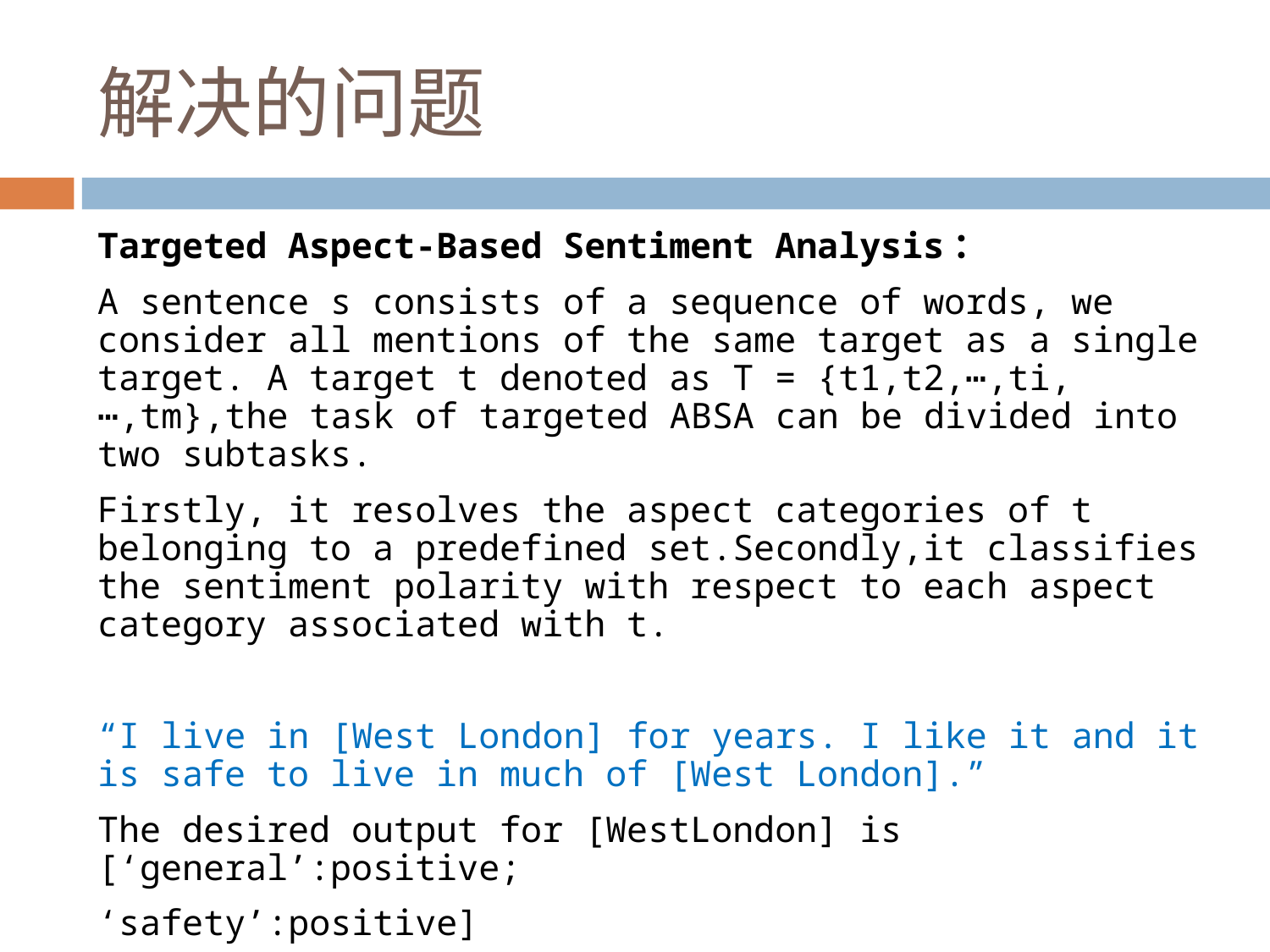

# 解决的问题
Targeted Aspect-Based Sentiment Analysis：
A sentence s consists of a sequence of words, we consider all mentions of the same target as a single target. A target t denoted as T = {t1,t2,⋯,ti,⋯,tm},the task of targeted ABSA can be divided into two subtasks.
Firstly, it resolves the aspect categories of t belonging to a predefined set.Secondly,it classifies the sentiment polarity with respect to each aspect category associated with t.

“I live in [West London] for years. I like it and it is safe to live in much of [West London].”
The desired output for [WestLondon] is [‘general’:positive;
‘safety’:positive]